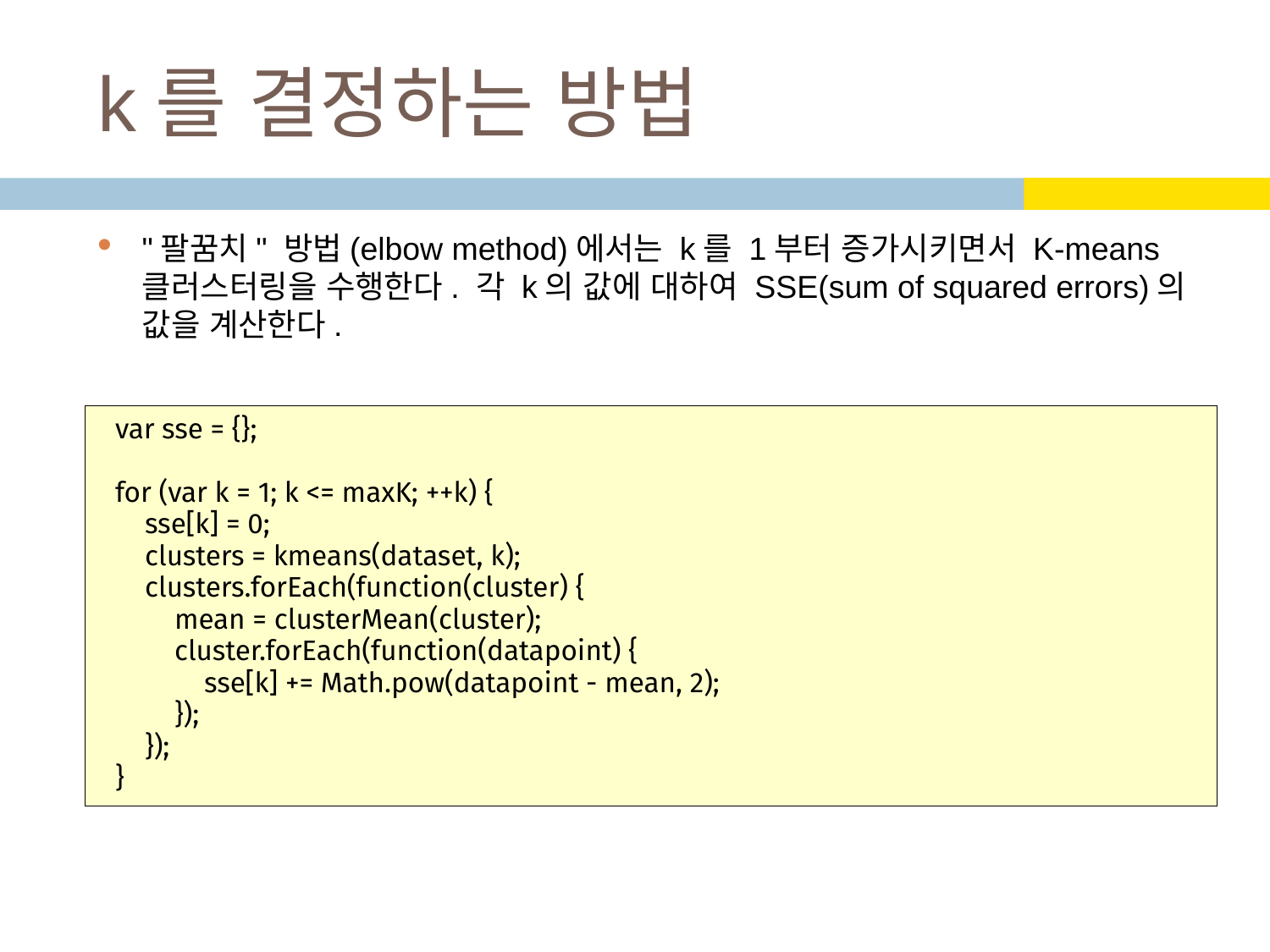

# k를 결정하는 방법
"팔꿈치" 방법(elbow method)에서는 k를 1부터 증가시키면서 K-means 클러스터링을 수행한다. 각 k의 값에 대하여 SSE(sum of squared errors)의 값을 계산한다.
var sse = {};

for (var k = 1; k <= maxK; ++k) {
    sse[k] = 0;
    clusters = kmeans(dataset, k);
    clusters.forEach(function(cluster) {
        mean = clusterMean(cluster);
        cluster.forEach(function(datapoint) {
            sse[k] += Math.pow(datapoint - mean, 2);
        });
    });
}